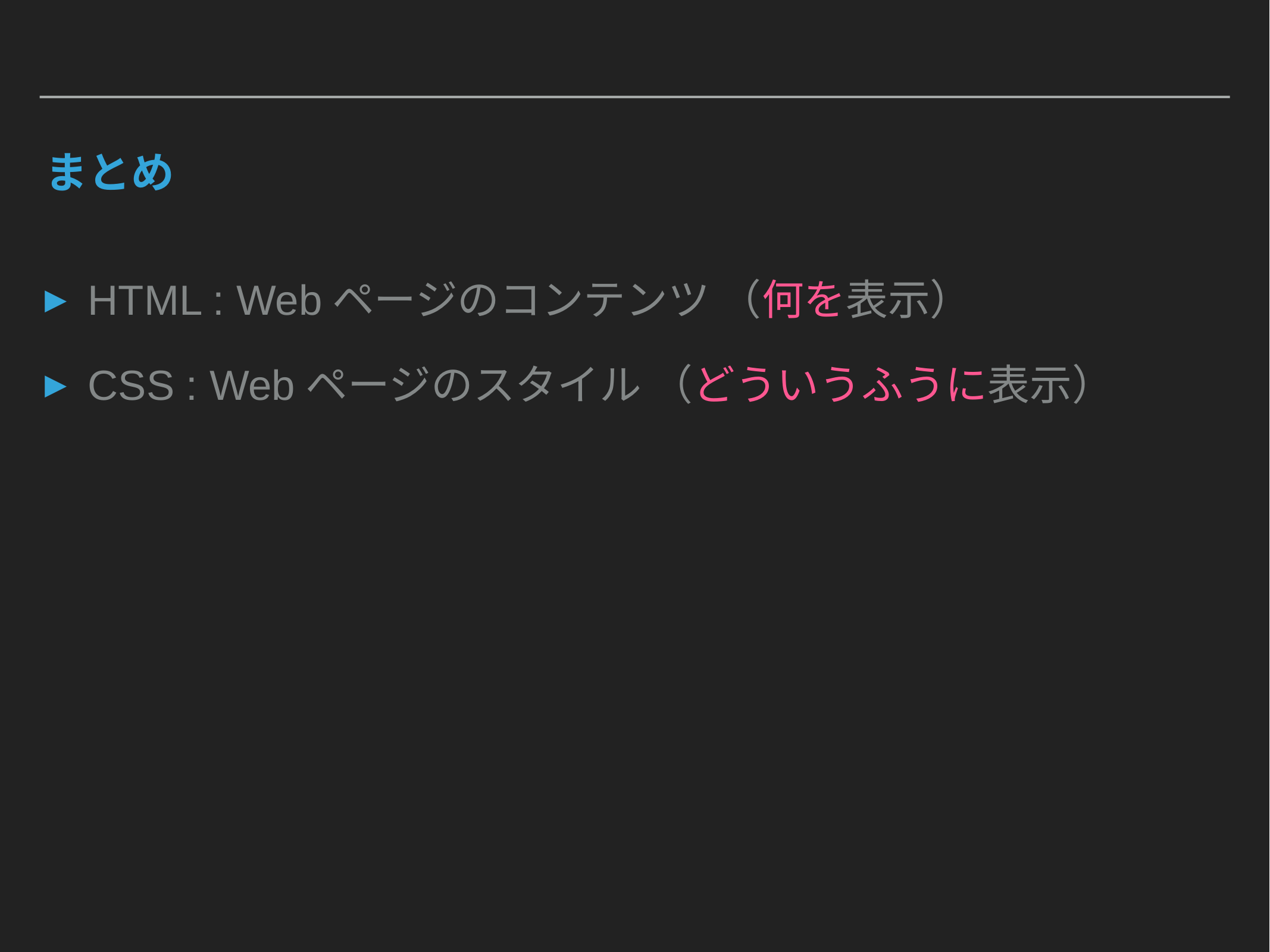

# まとめ
HTML : Webページのコンテンツ （何を表示）
CSS : Webページのスタイル （どういうふうに表示）